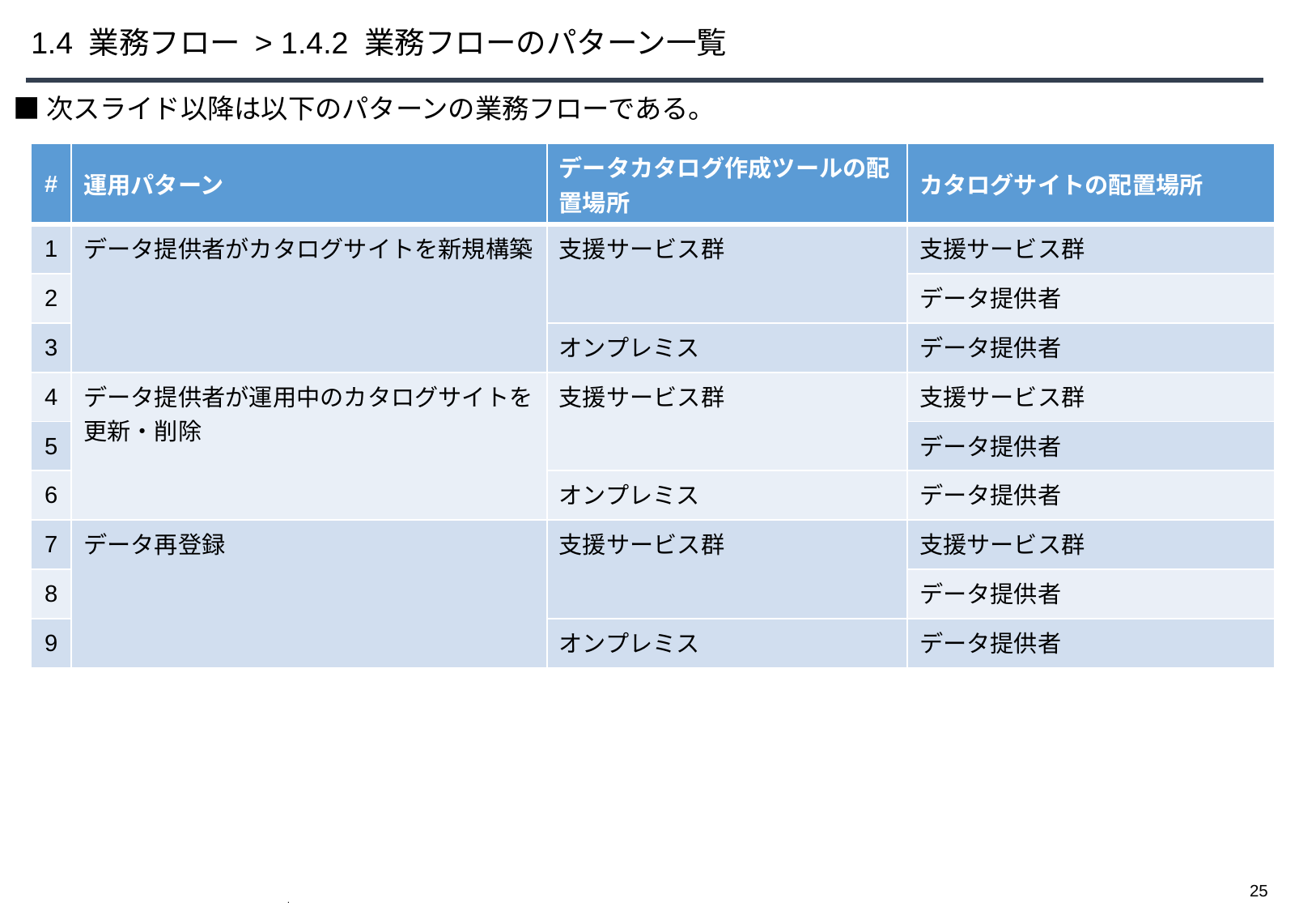

# 1.4 業務フロー > 1.4.2 業務フローのパターン一覧
■次スライド以降は以下のパターンの業務フローである。
| # | 運用パターン | データカタログ作成ツールの配置場所 | カタログサイトの配置場所 |
| --- | --- | --- | --- |
| 1 | データ提供者がカタログサイトを新規構築 | 支援サービス群 | 支援サービス群 |
| 2 |  |  | データ提供者 |
| 3 |  | オンプレミス | データ提供者 |
| 4 | データ提供者が運用中のカタログサイトを更新・削除 | 支援サービス群 | 支援サービス群 |
| 5 |  |  | データ提供者 |
| 6 |  | オンプレミス | データ提供者 |
| 7 | データ再登録 | 支援サービス群 | 支援サービス群 |
| 8 |  |  | データ提供者 |
| 9 |  | オンプレミス | データ提供者 |